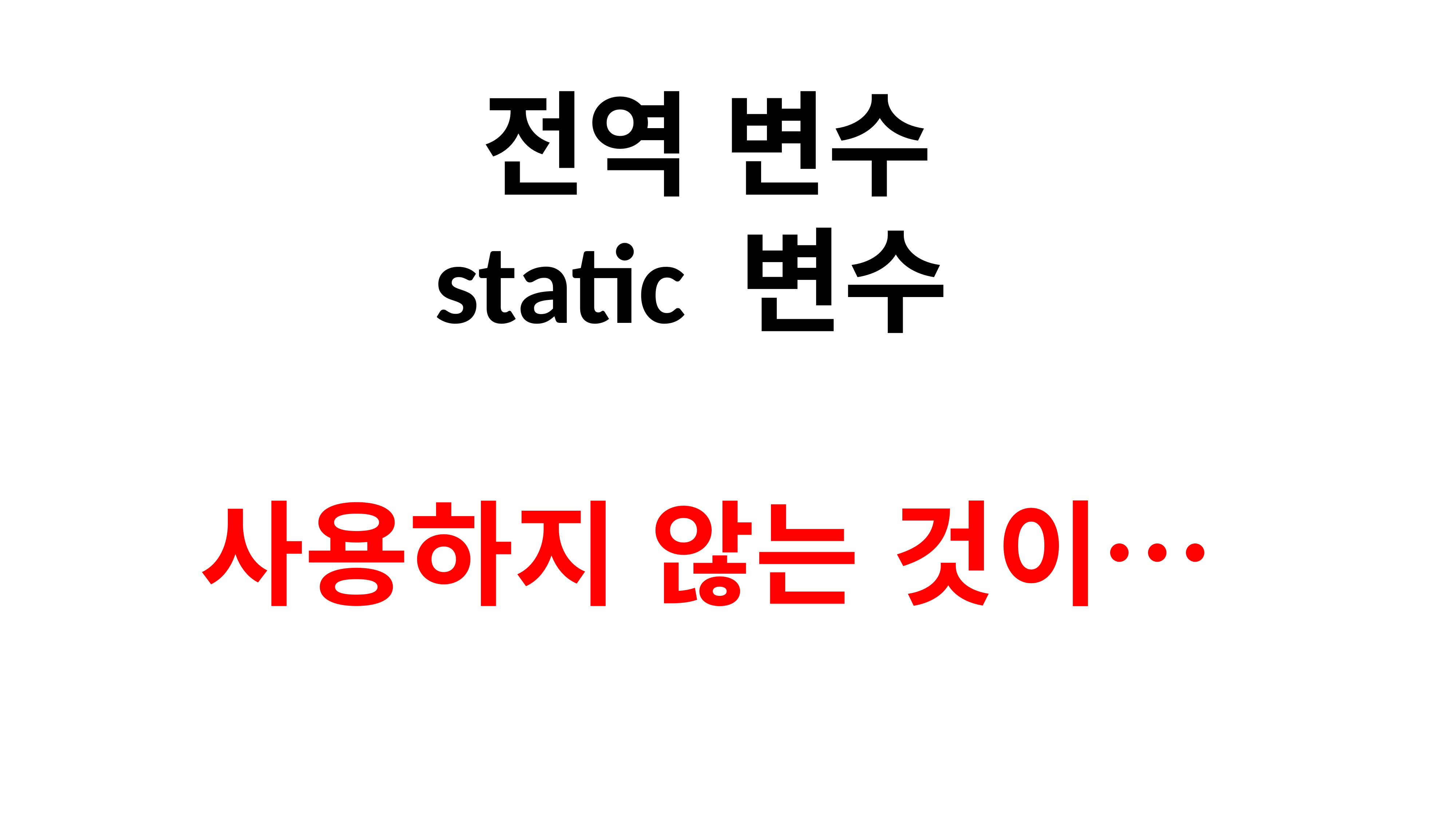

전역 변수
static 변수

사용하지 않는 것이…